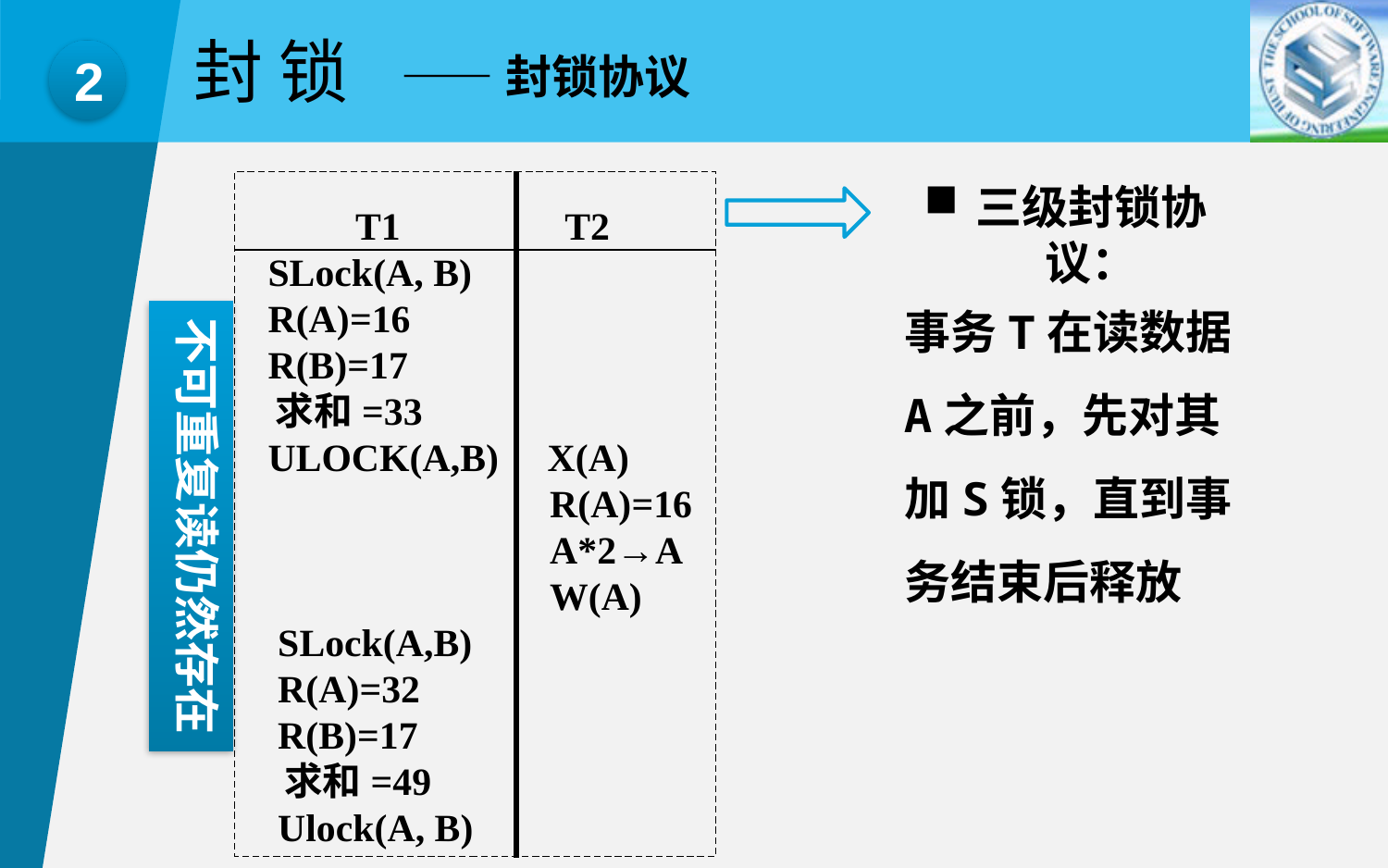

封 锁
2
——封锁协议
           T1                 T2
  SLock(A, B)
  R(A)=16
  R(B)=17
  求和=33
  ULOCK(A,B)     X(A)
                               R(A)=16
                               A*2→A
                               W(A)
   SLock(A,B)
   R(A)=32
   R(B)=17
   求和=49
   Ulock(A, B)
三级封锁协议：

事务T在读数据A之前，先对其加S锁，直到事务结束后释放
不可重复读仍然存在